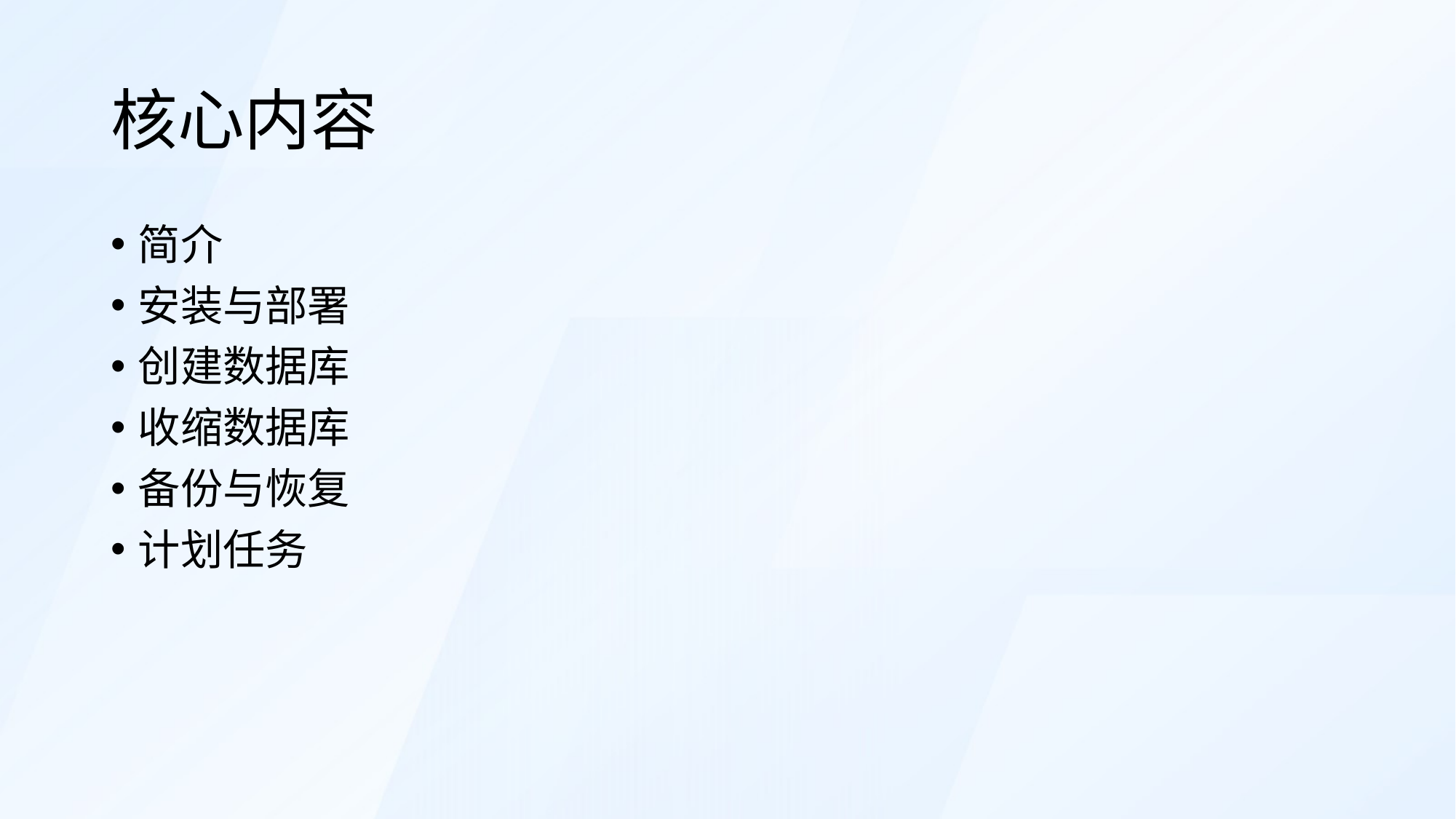

# 核心内容
简介
安装与部署
创建数据库
收缩数据库
备份与恢复
计划任务